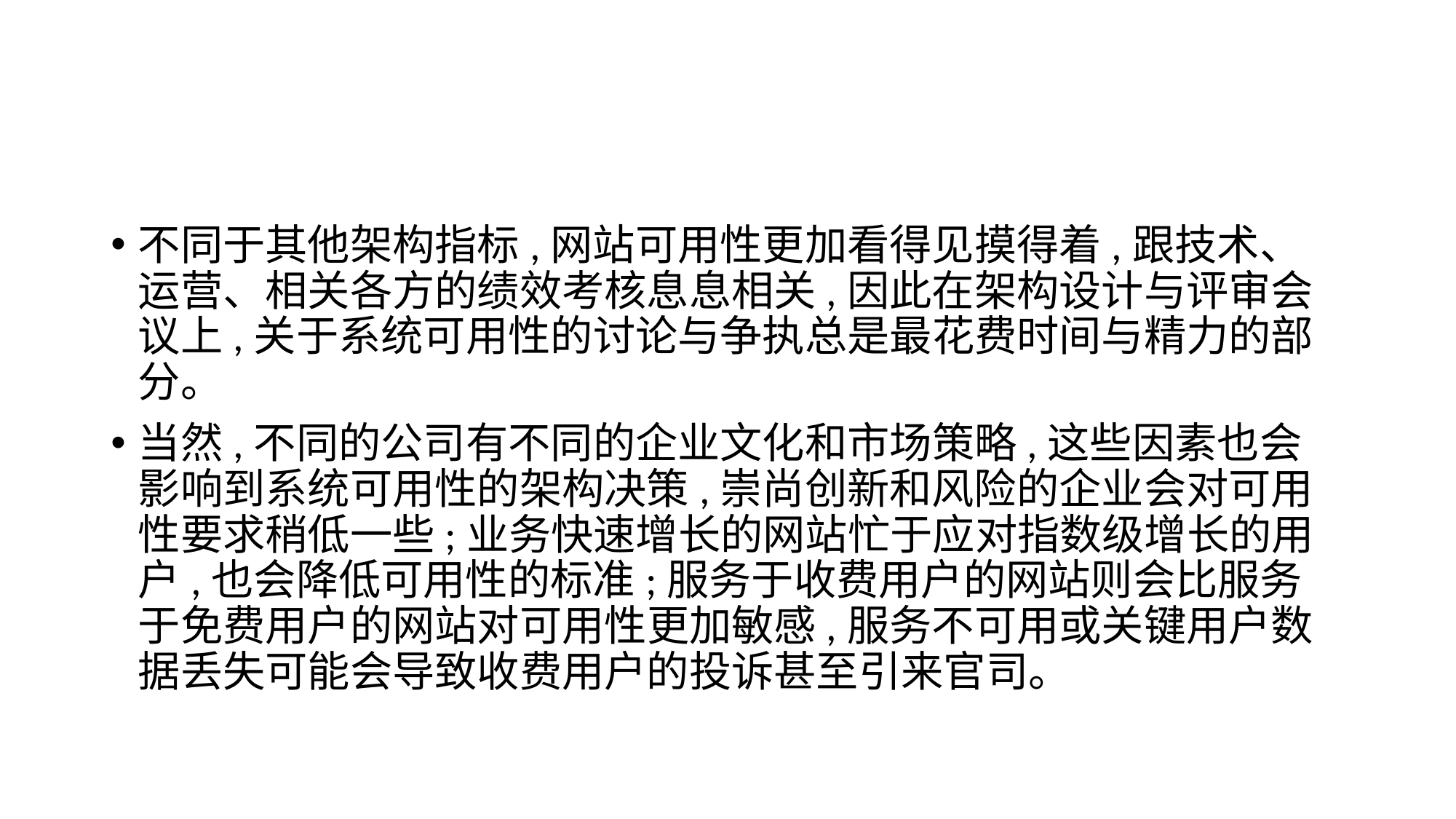

#
不同于其他架构指标,网站可用性更加看得见摸得着,跟技术、运营、相关各方的绩效考核息息相关,因此在架构设计与评审会议上,关于系统可用性的讨论与争执总是最花费时间与精力的部分。
当然,不同的公司有不同的企业文化和市场策略,这些因素也会影响到系统可用性的架构决策,崇尚创新和风险的企业会对可用性要求稍低一些;业务快速增长的网站忙于应对指数级增长的用户,也会降低可用性的标准;服务于收费用户的网站则会比服务于免费用户的网站对可用性更加敏感,服务不可用或关键用户数据丢失可能会导致收费用户的投诉甚至引来官司。